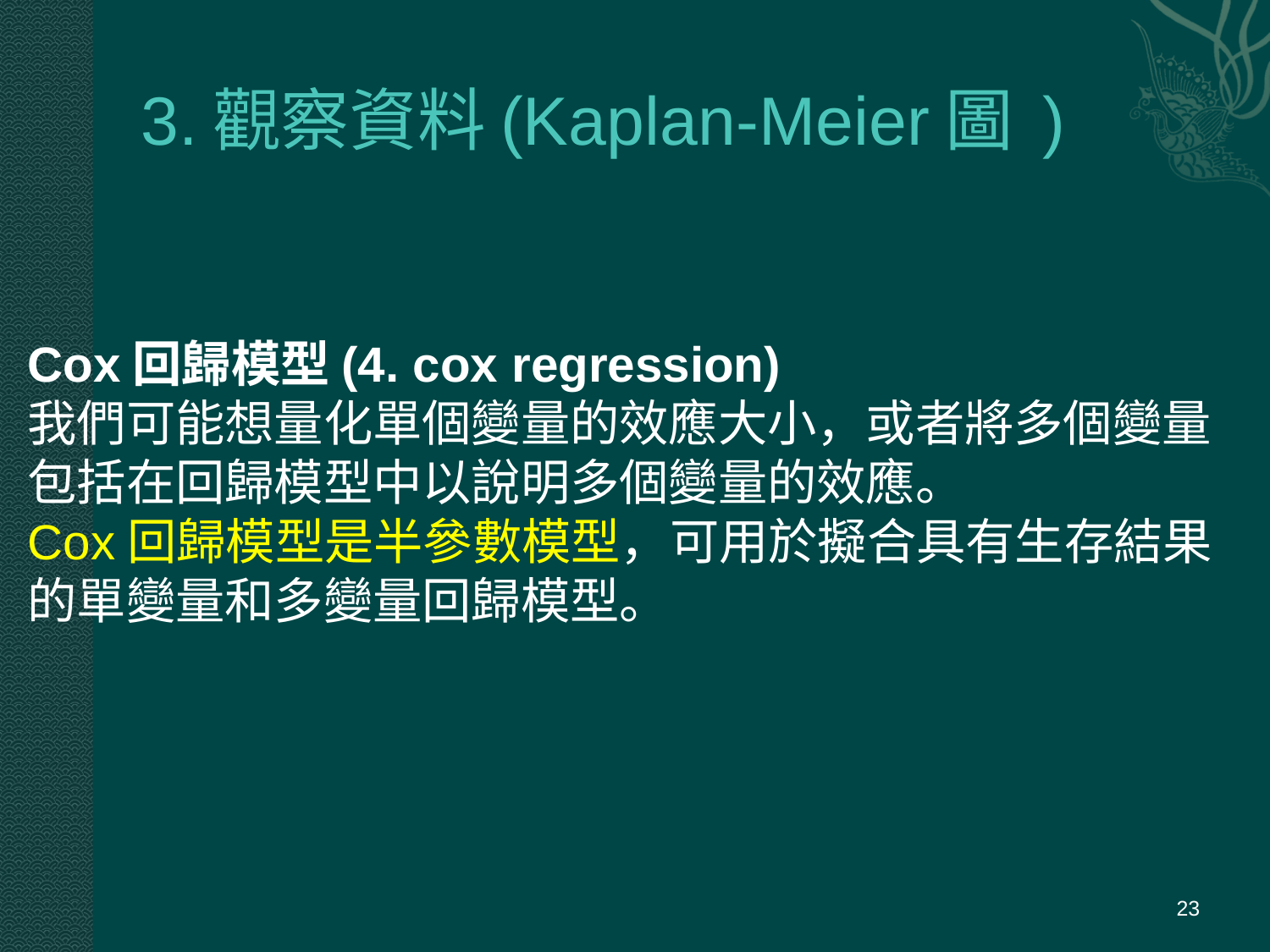

# 3.觀察資料(Kaplan-Meier圖 )
Cox回歸模型(4. cox regression)
我們可能想量化單個變量的效應大小，或者將多個變量包括在回歸模型中以說明多個變量的效應。
Cox回歸模型是半參數模型，可用於擬合具有生存結果的單變量和多變量回歸模型。
23